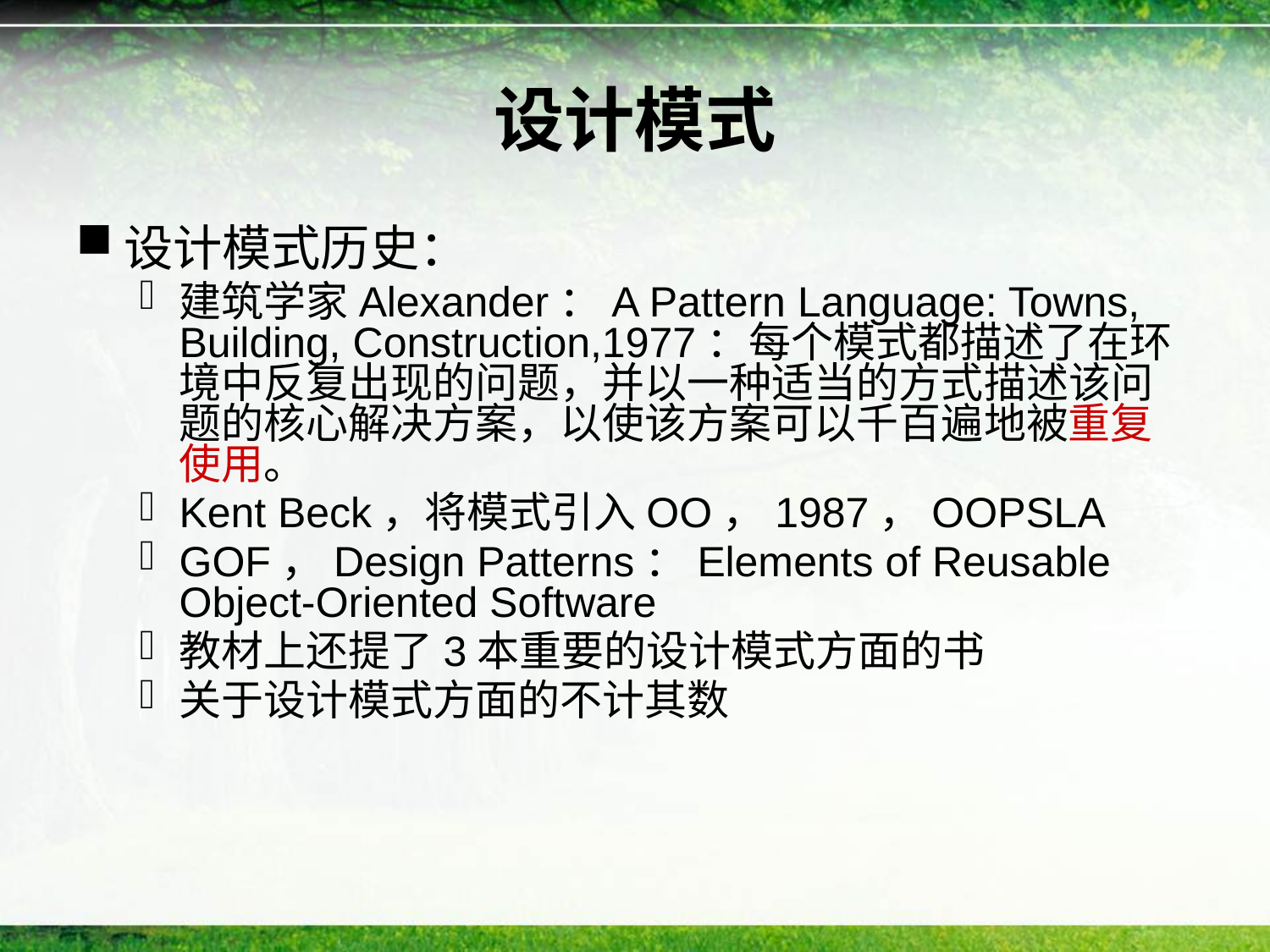

# 设计模式
设计模式历史：
建筑学家Alexander：A Pattern Language: Towns, Building, Construction,1977：每个模式都描述了在环境中反复出现的问题，并以一种适当的方式描述该问题的核心解决方案，以使该方案可以千百遍地被重复使用。
Kent Beck，将模式引入OO，1987，OOPSLA
GOF，Design Patterns：Elements of Reusable Object-Oriented Software
教材上还提了3本重要的设计模式方面的书
关于设计模式方面的不计其数